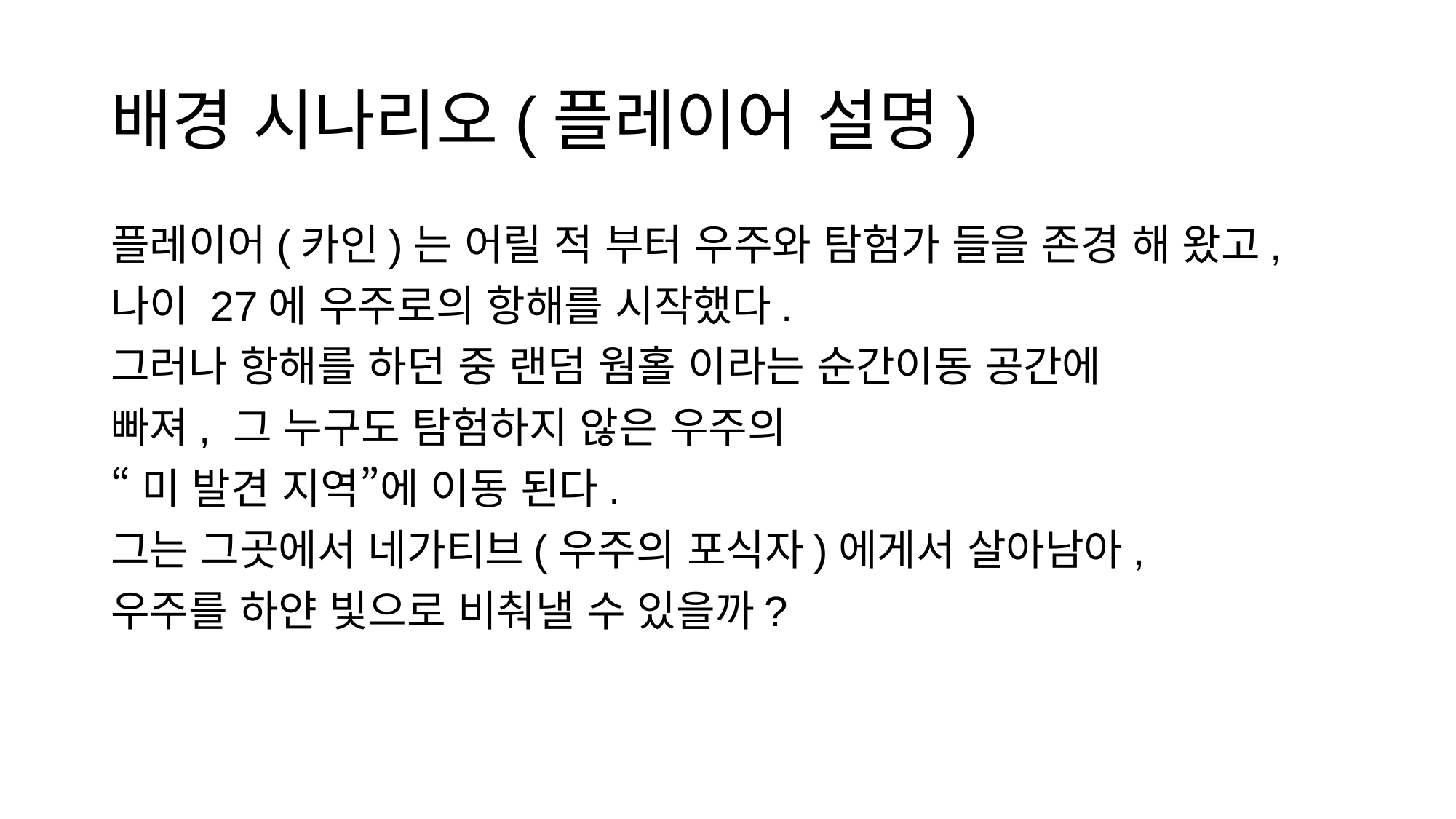

# 배경 시나리오(플레이어 설명)
플레이어(카인)는 어릴 적 부터 우주와 탐험가 들을 존경 해 왔고,
나이 27에 우주로의 항해를 시작했다.
그러나 항해를 하던 중 랜덤 웜홀 이라는 순간이동 공간에
빠져, 그 누구도 탐험하지 않은 우주의
“미 발견 지역”에 이동 된다.
그는 그곳에서 네가티브(우주의 포식자)에게서 살아남아,
우주를 하얀 빛으로 비춰낼 수 있을까?